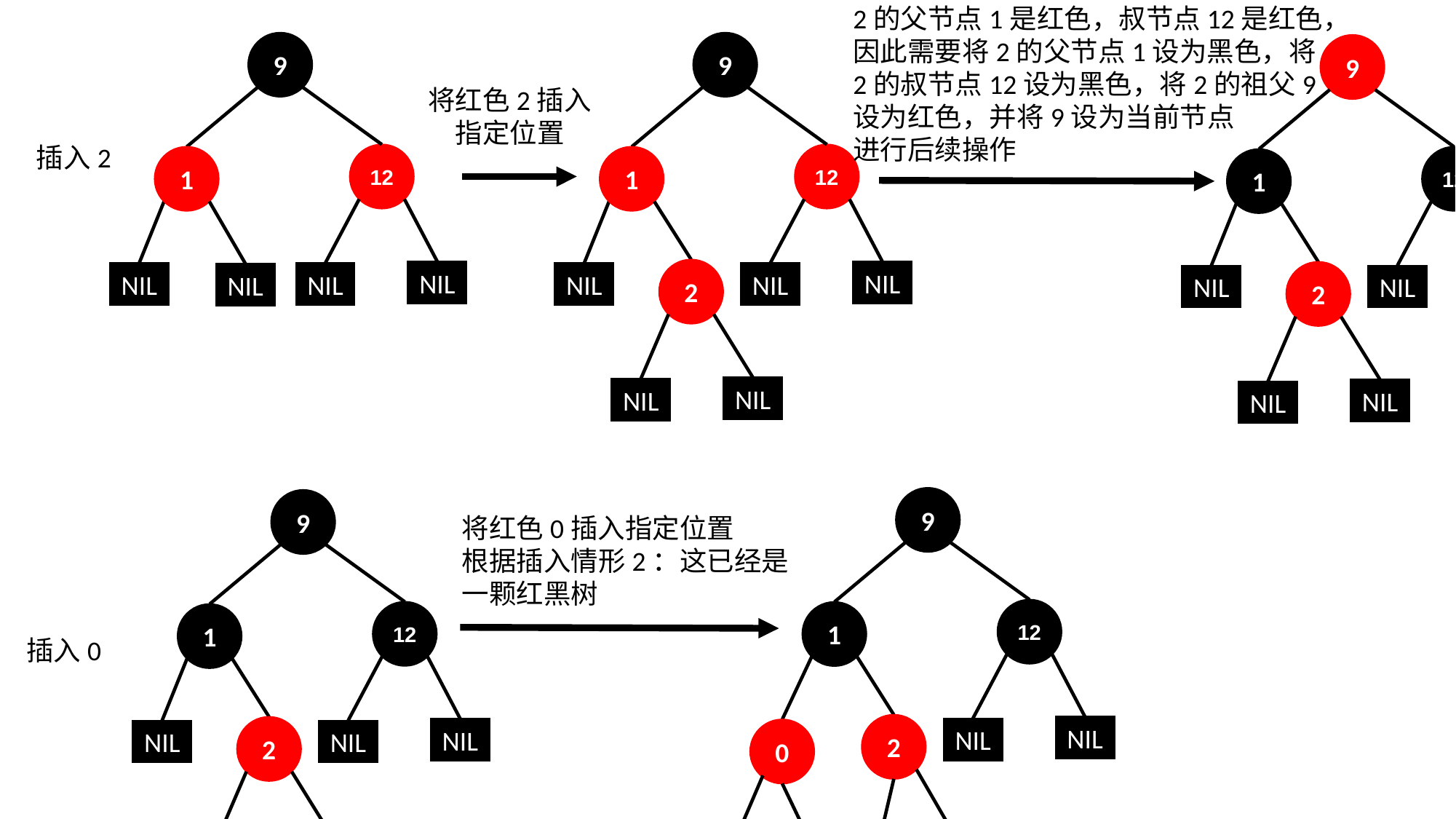

根据插入情形3：
2的父节点1是红色，叔节点12是红色，
因此需要将2的父节点1设为黑色，将
2的叔节点12设为黑色，将2的祖父9
设为红色，并将9设为当前节点
进行后续操作
9
9
9
9
根据插入情形1：
直接将9设为黑色
将红色2插入
指定位置
插入2
12
12
1
1
12
12
1
1
2
NIL
NIL
2
2
NIL
NIL
NIL
NIL
NIL
NIL
NIL
NIL
NIL
NIL
NIL
NIL
NIL
NIL
NIL
NIL
NIL
9
9
将红色0插入指定位置
根据插入情形2：这已经是
一颗红黑树
12
12
1
1
插入0
2
NIL
2
NIL
NIL
0
NIL
NIL
NIL
NIL
NIL
NIL
NIL
NIL